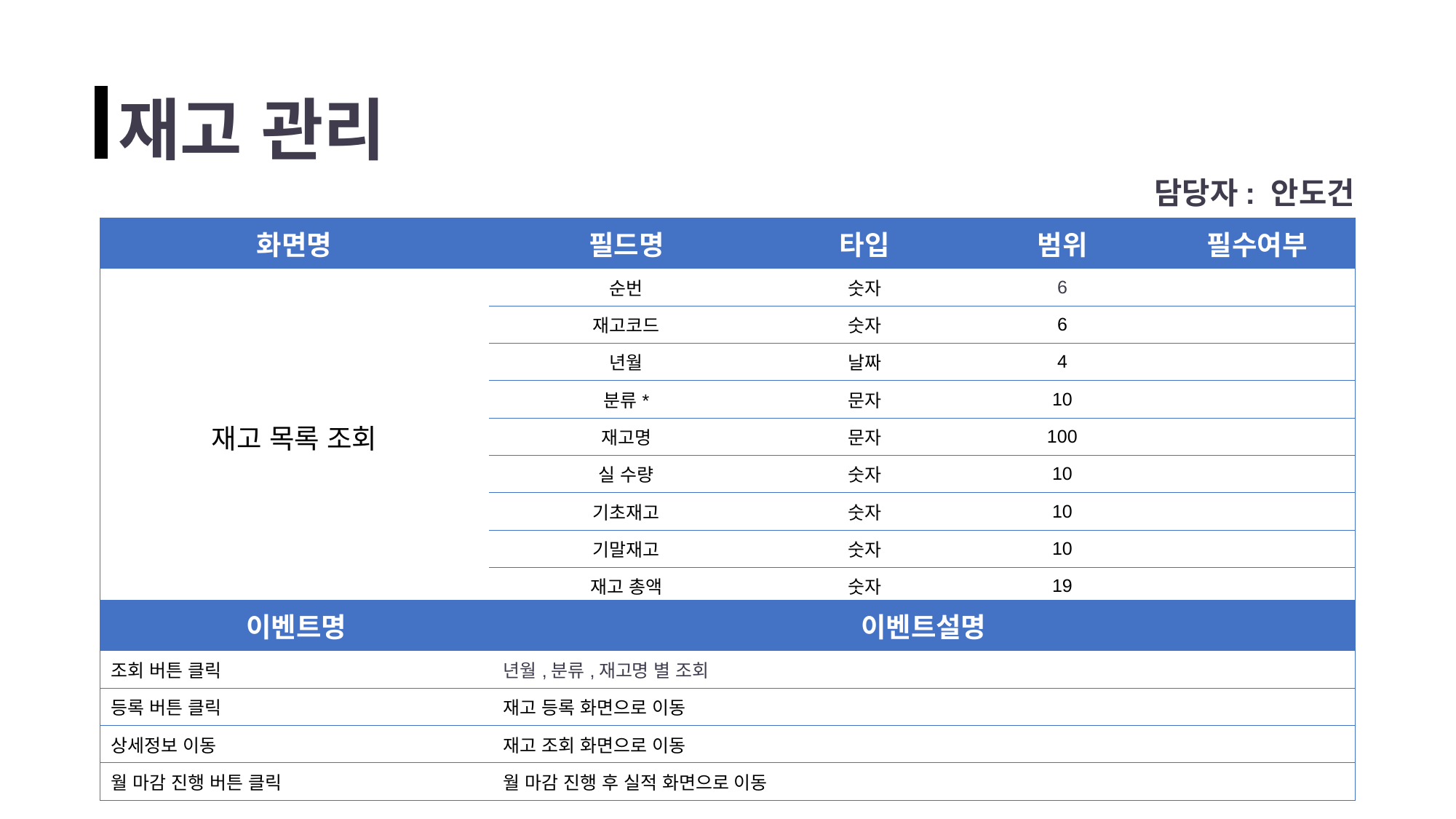

재고 관리

담당자: 안도건
| 화면명 | 필드명 | 타입 | 범위 | 필수여부 |
| --- | --- | --- | --- | --- |
| 재고 목록 조회 | 순번 | 숫자 | 6 |  |
|  | 재고코드 | 숫자 | 6 |  |
|  | 년월 | 날짜 | 4 |  |
|  | 분류\* | 문자 | 10 |  |
|  | 재고명 | 문자 | 100 |  |
|  | 실 수량 | 숫자 | 10 |  |
|  | 기초재고 | 숫자 | 10 |  |
|  | 기말재고 | 숫자 | 10 |  |
|  | 재고 총액 | 숫자 | 19 |  |
| 이벤트명 | 이벤트설명 |
| --- | --- |
| 조회 버튼 클릭 | 년월,분류,재고명 별 조회 |
| 등록 버튼 클릭 | 재고 등록 화면으로 이동 |
| 상세정보 이동 | 재고 조회 화면으로 이동 |
| 월 마감 진행 버튼 클릭 | 월 마감 진행 후 실적 화면으로 이동 |